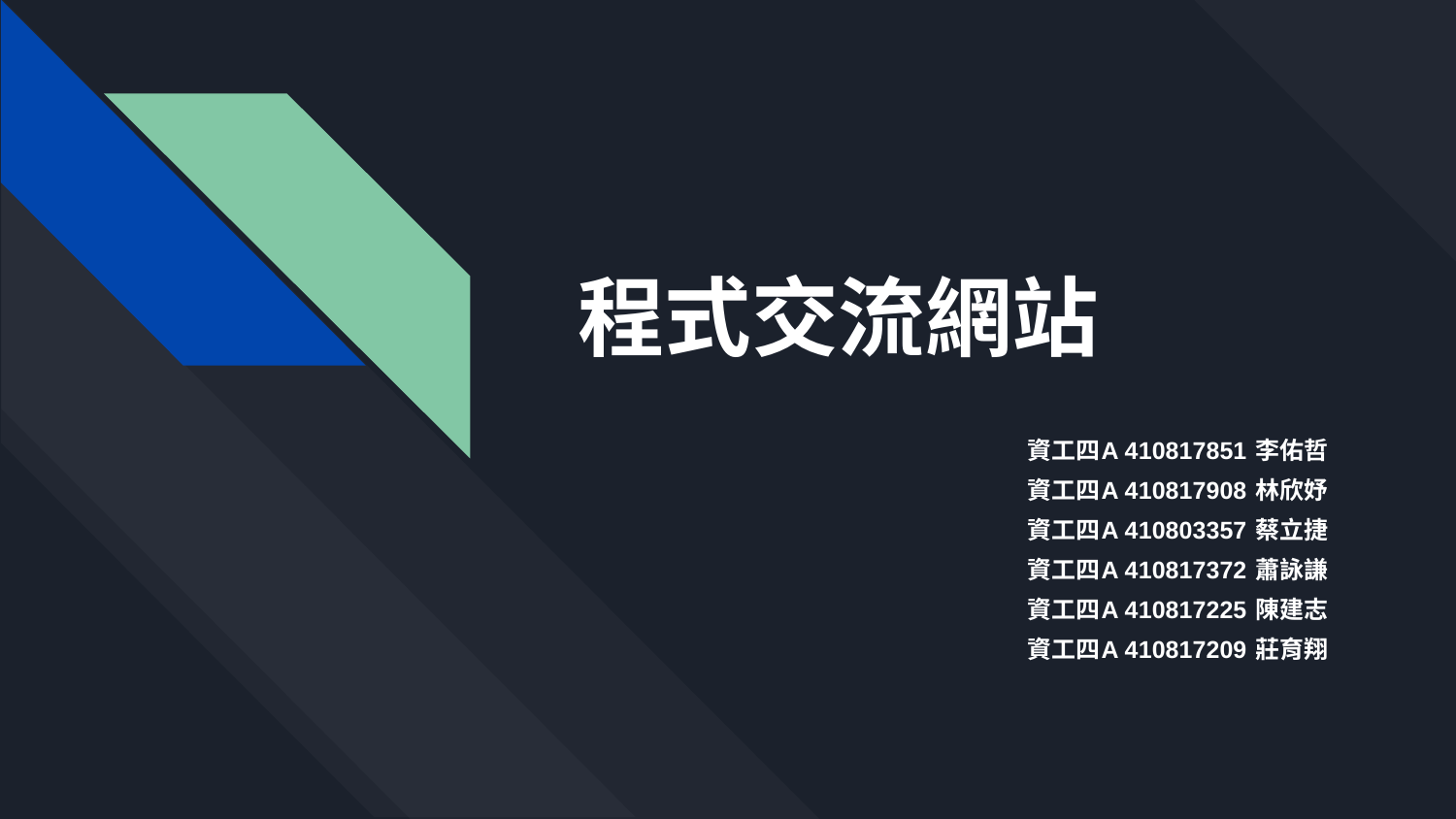

# 程式交流網站
資工四A 410817851 李佑哲
資工四A 410817908 林欣妤
資工四A 410803357 蔡立捷
資工四A 410817372 蕭詠謙
資工四A 410817225 陳建志
資工四A 410817209 莊育翔